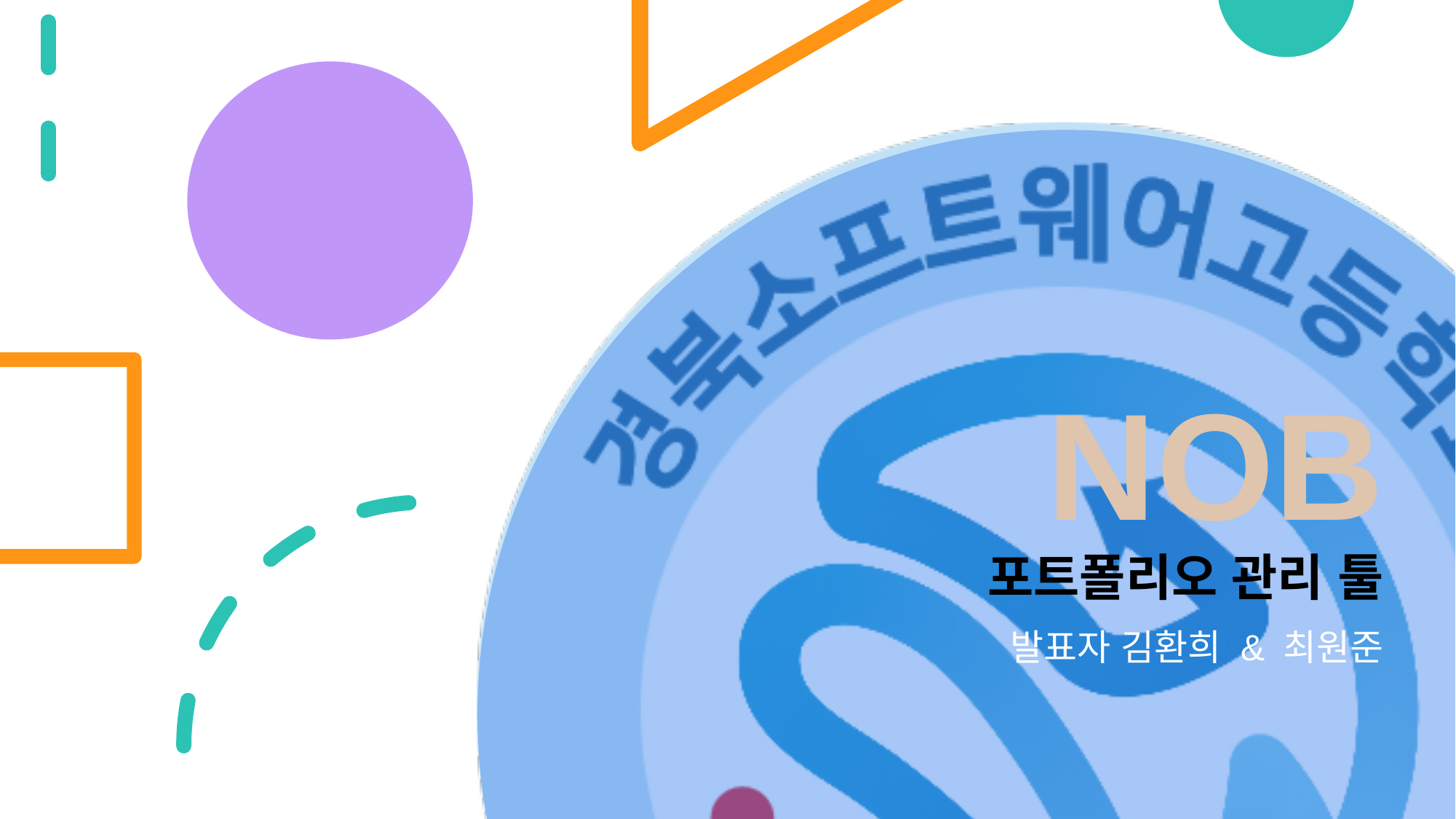

# NOB 포트폴리오 관리 툴
발표자 김환희 & 최원준